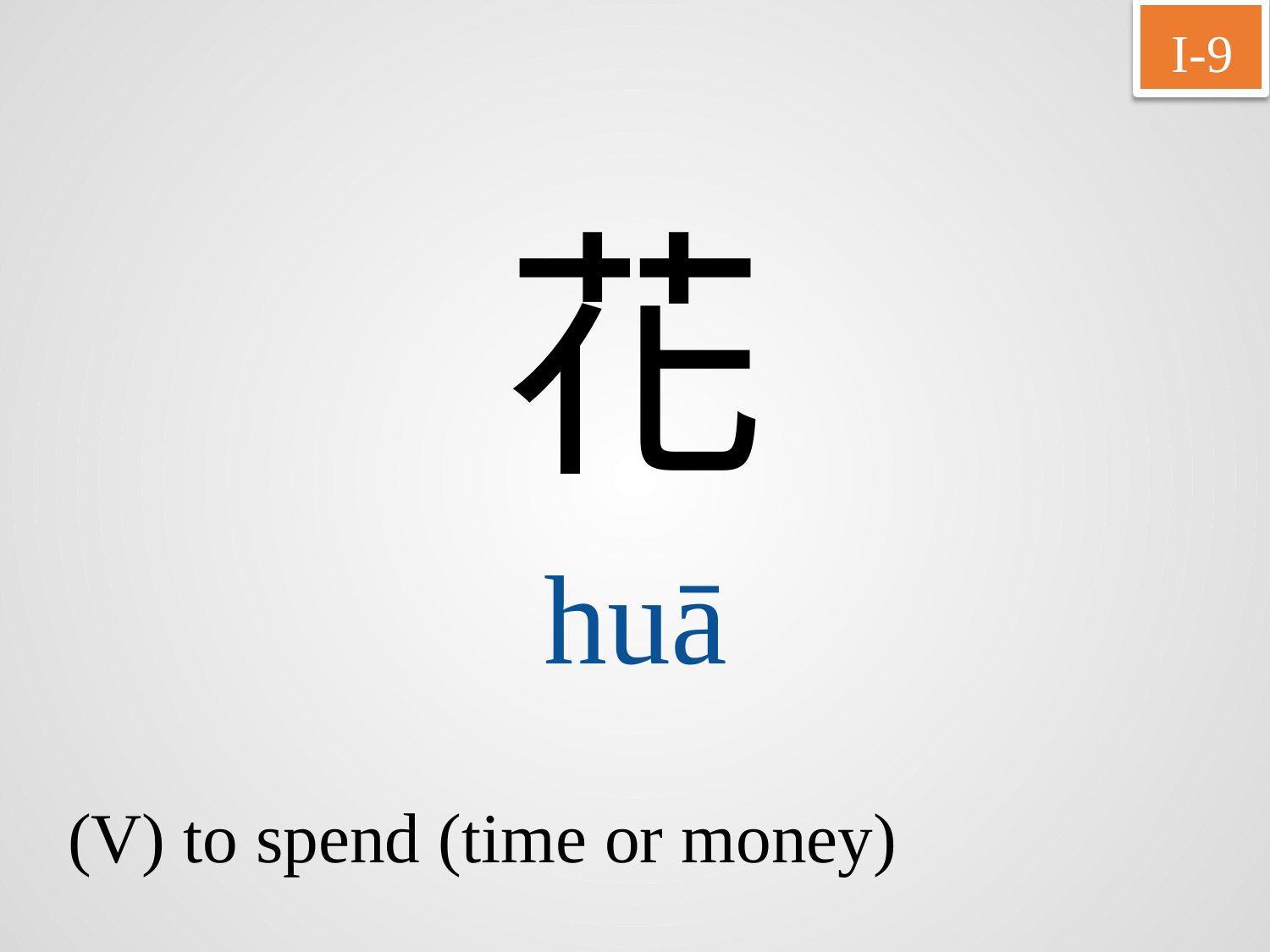

I-9

花
huā
(V) to spend (time or money)